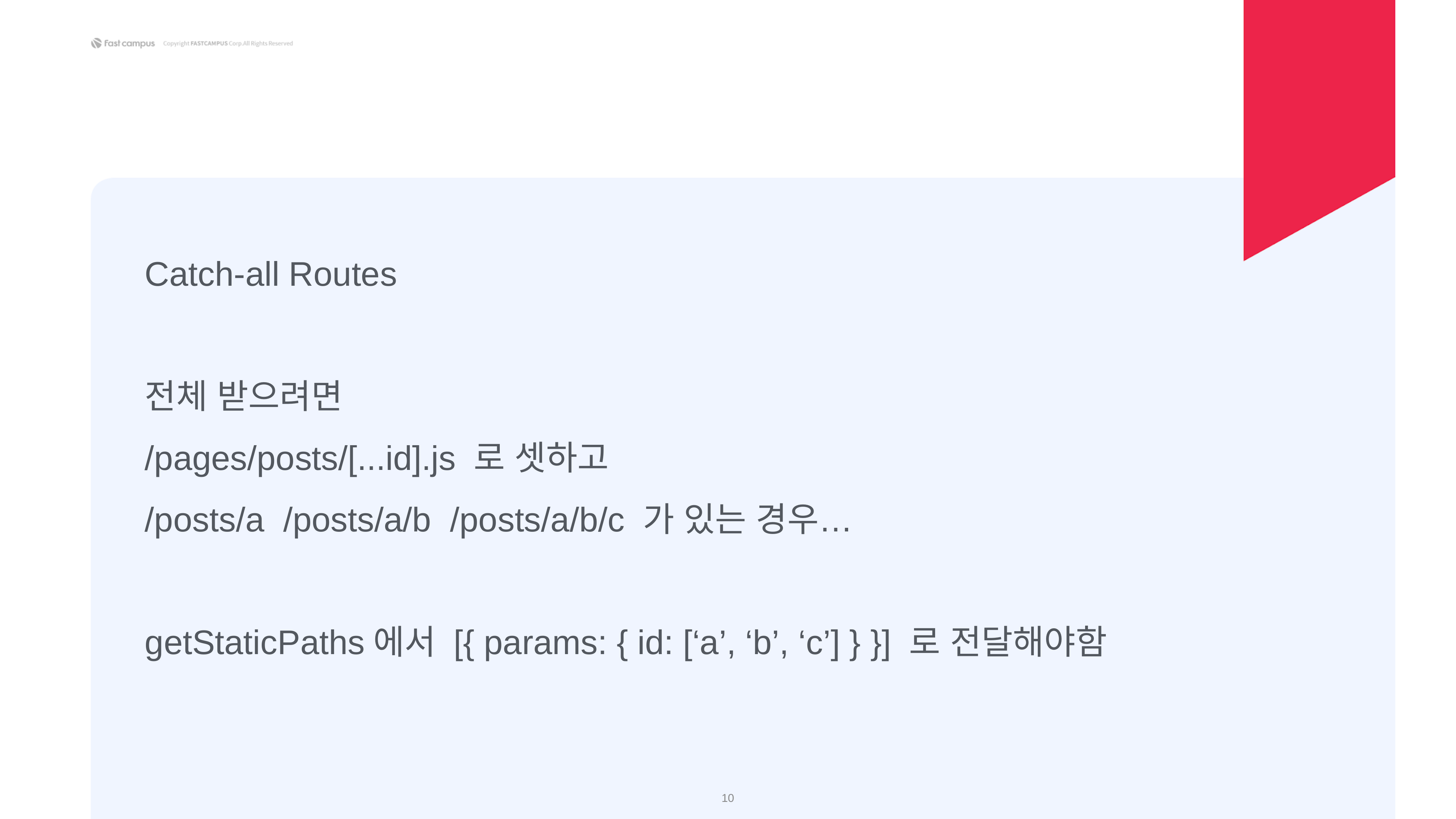

Catch-all Routes

전체 받으려면
/pages/posts/[...id].js 로 셋하고
/posts/a  /posts/a/b  /posts/a/b/c 가 있는 경우…

getStaticPaths에서 [{ params: { id: [‘a’, ‘b’, ‘c’] } }] 로 전달해야함
10